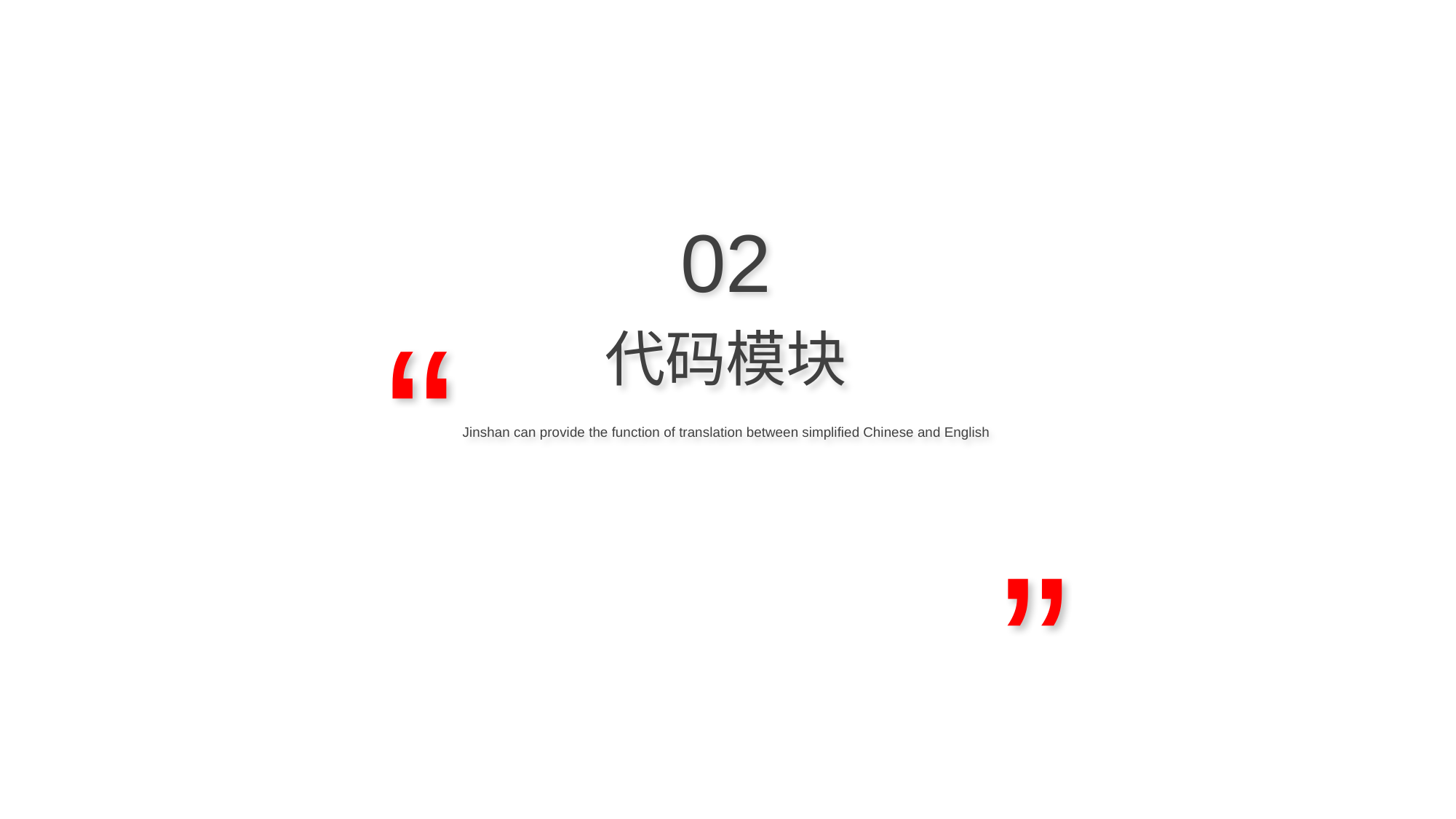

”
02
“
代码模块
Jinshan can provide the function of translation between simplified Chinese and English